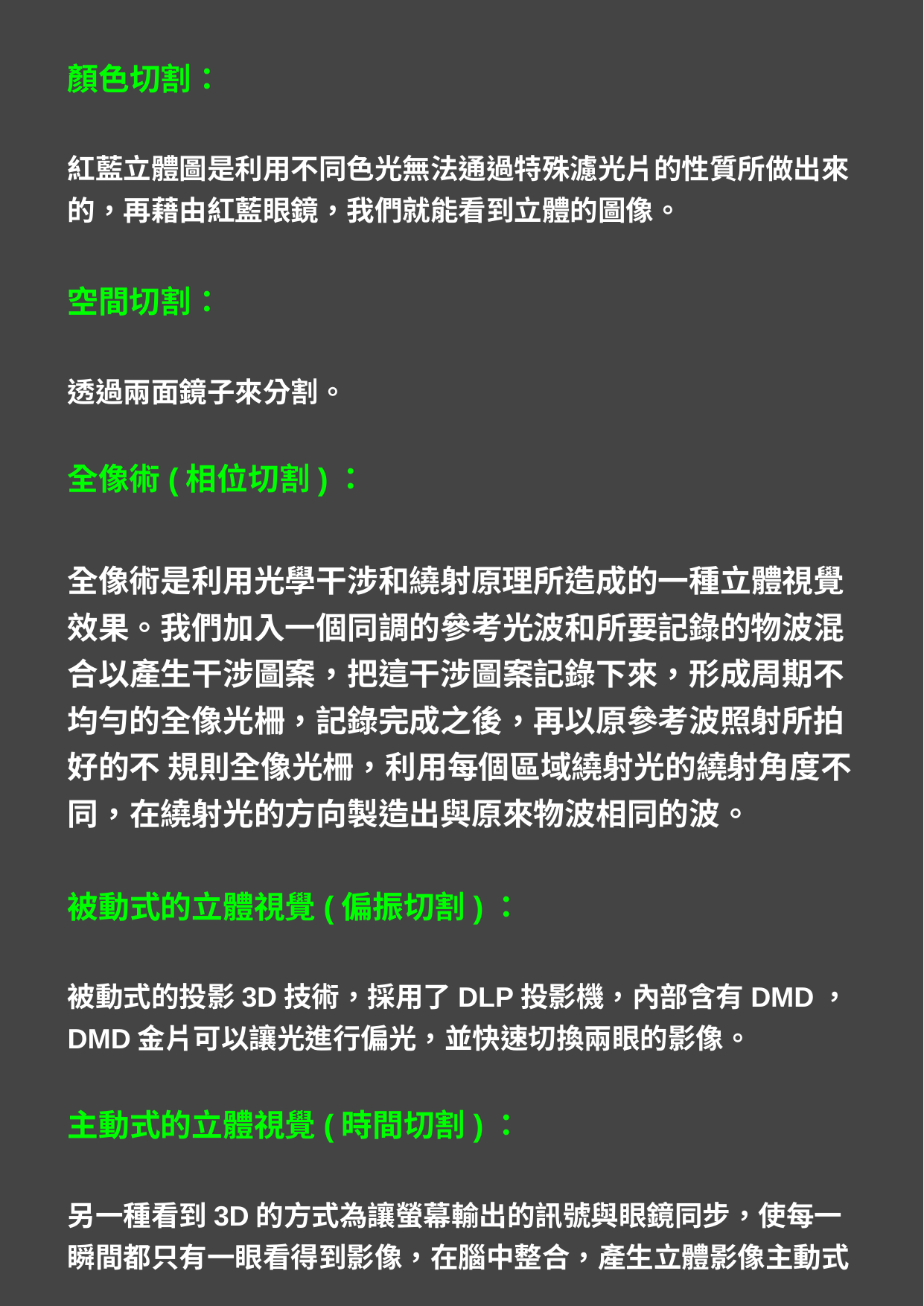

顏色切割：

紅藍立體圖是利用不同色光無法通過特殊濾光片的性質所做出來的，再藉由紅藍眼鏡，我們就能看到立體的圖像。

空間切割：

透過兩面鏡子來分割。

全像術(相位切割)：

全像術是利用光學干涉和繞射原理所造成的一種立體視覺效果。我們加入一個同調的參考光波和所要記錄的物波混合以產生干涉圖案，把這干涉圖案記錄下來，形成周期不均勻的全像光柵，記錄完成之後，再以原參考波照射所拍好的不 規則全像光柵，利用每個區域繞射光的繞射角度不同，在繞射光的方向製造出與原來物波相同的波。

被動式的立體視覺(偏振切割)：

被動式的投影3D技術，採用了DLP投影機，內部含有DMD，DMD金片可以讓光進行偏光，並快速切換兩眼的影像。

主動式的立體視覺(時間切割)：

另一種看到3D的方式為讓螢幕輸出的訊號與眼鏡同步，使每一瞬間都只有一眼看得到影像，在腦中整合，產生立體影像主動式